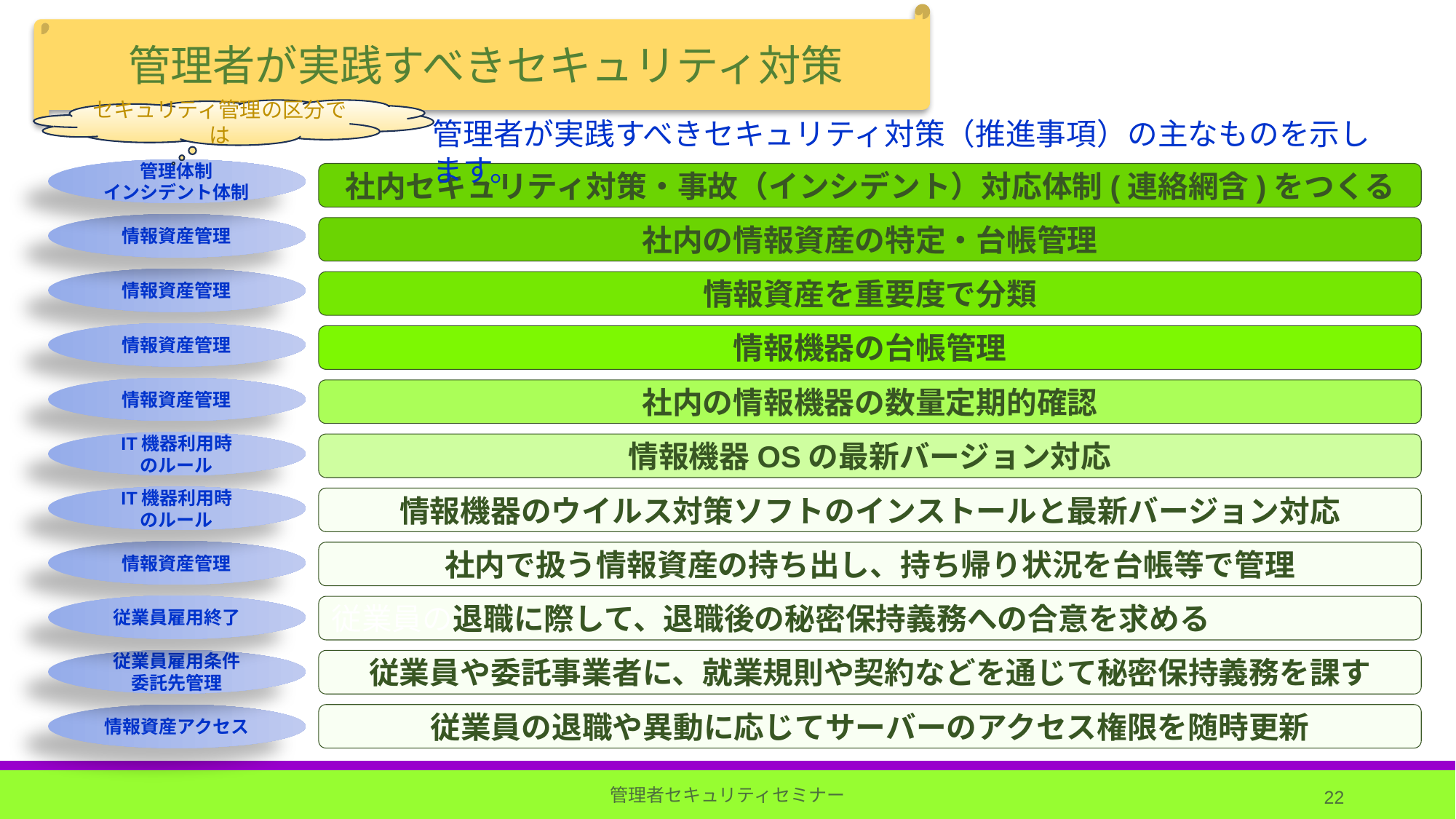

管理者が実践すべきセキュリティ対策
セキュリティ管理の区分では
管理者が実践すべきセキュリティ対策（推進事項）の主なものを示します。
管理体制
インシデント体制
社内セキュリティ対策・事故（インシデント）対応体制(連絡網含)をつくる
情報資産管理
社内の情報資産の特定・台帳管理
情報資産管理
情報資産を重要度で分類
情報資産管理
情報機器の台帳管理
情報資産管理
社内の情報機器の数量定期的確認
IT機器利用時
のルール
情報機器OSの最新バージョン対応
IT機器利用時
のルール
情報機器のウイルス対策ソフトのインストールと最新バージョン対応
情報資産管理
社内で扱う情報資産の持ち出し、持ち帰り状況を台帳等で管理
従業員雇用終了
従業員の退職に際して、退職後の秘密保持義務への合意を求める
従業員雇用条件
委託先管理
従業員や委託事業者に、就業規則や契約などを通じて秘密保持義務を課す
情報資産アクセス

従業員の退職や異動に応じてサーバーのアクセス権限を随時更新

管理者セキュリティセミナー
22